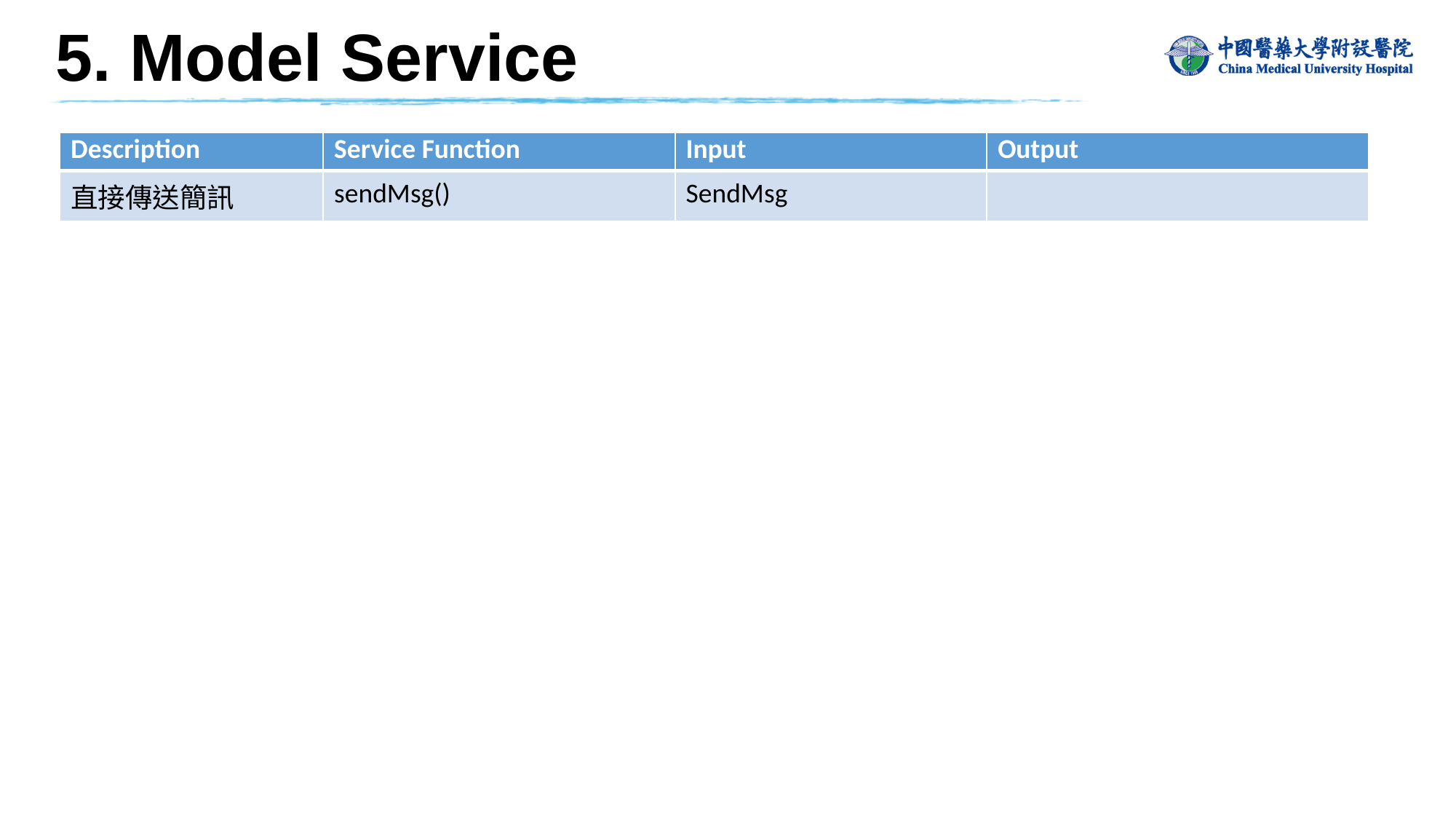

5. Model Service
| Description | Service Function | Input | Output |
| --- | --- | --- | --- |
| 直接傳送簡訊 | sendMsg() | SendMsg |  |